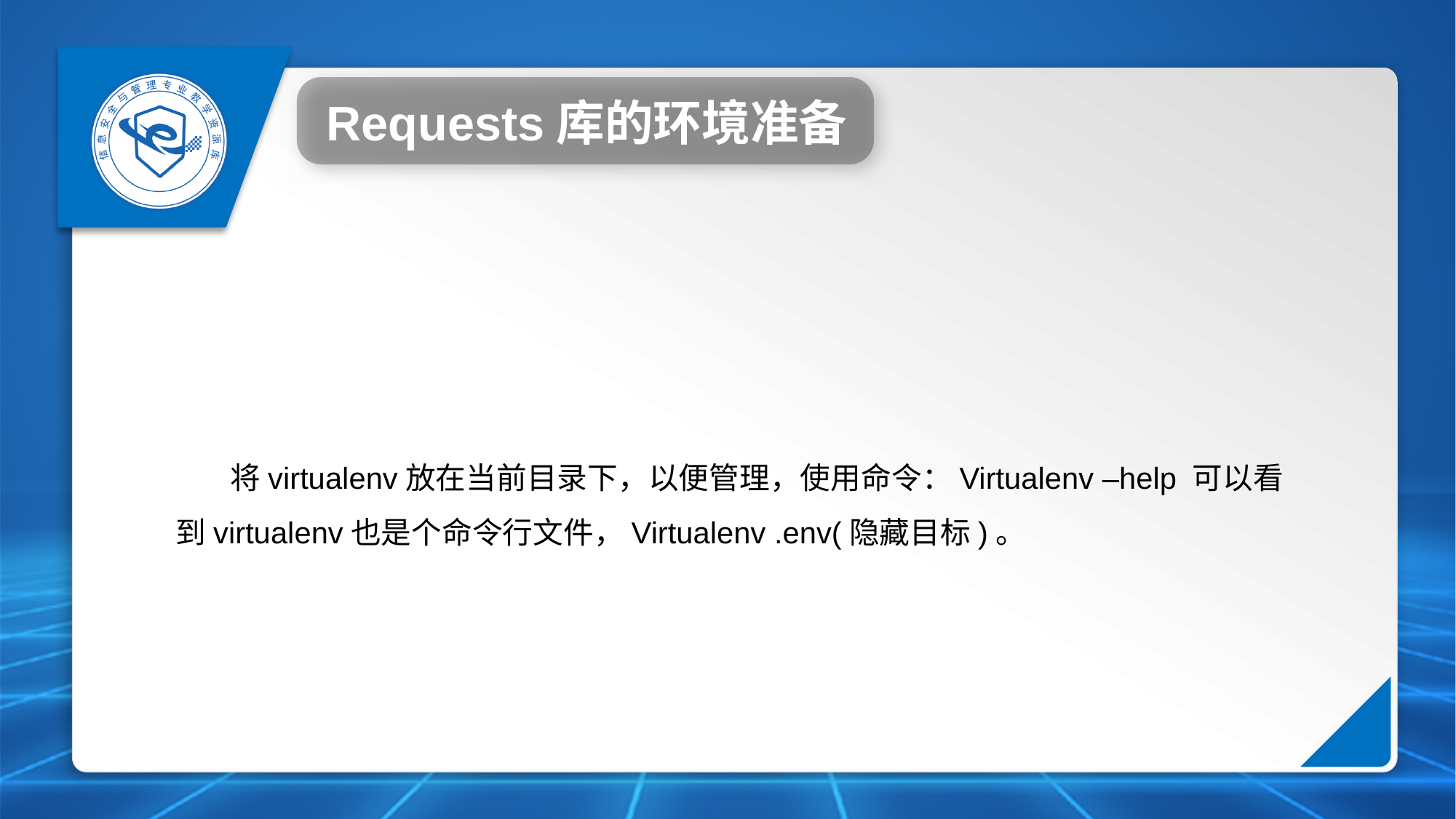

Requests库的环境准备
将virtualenv放在当前目录下，以便管理，使用命令：Virtualenv –help 可以看到virtualenv也是个命令行文件，Virtualenv .env(隐藏目标)。